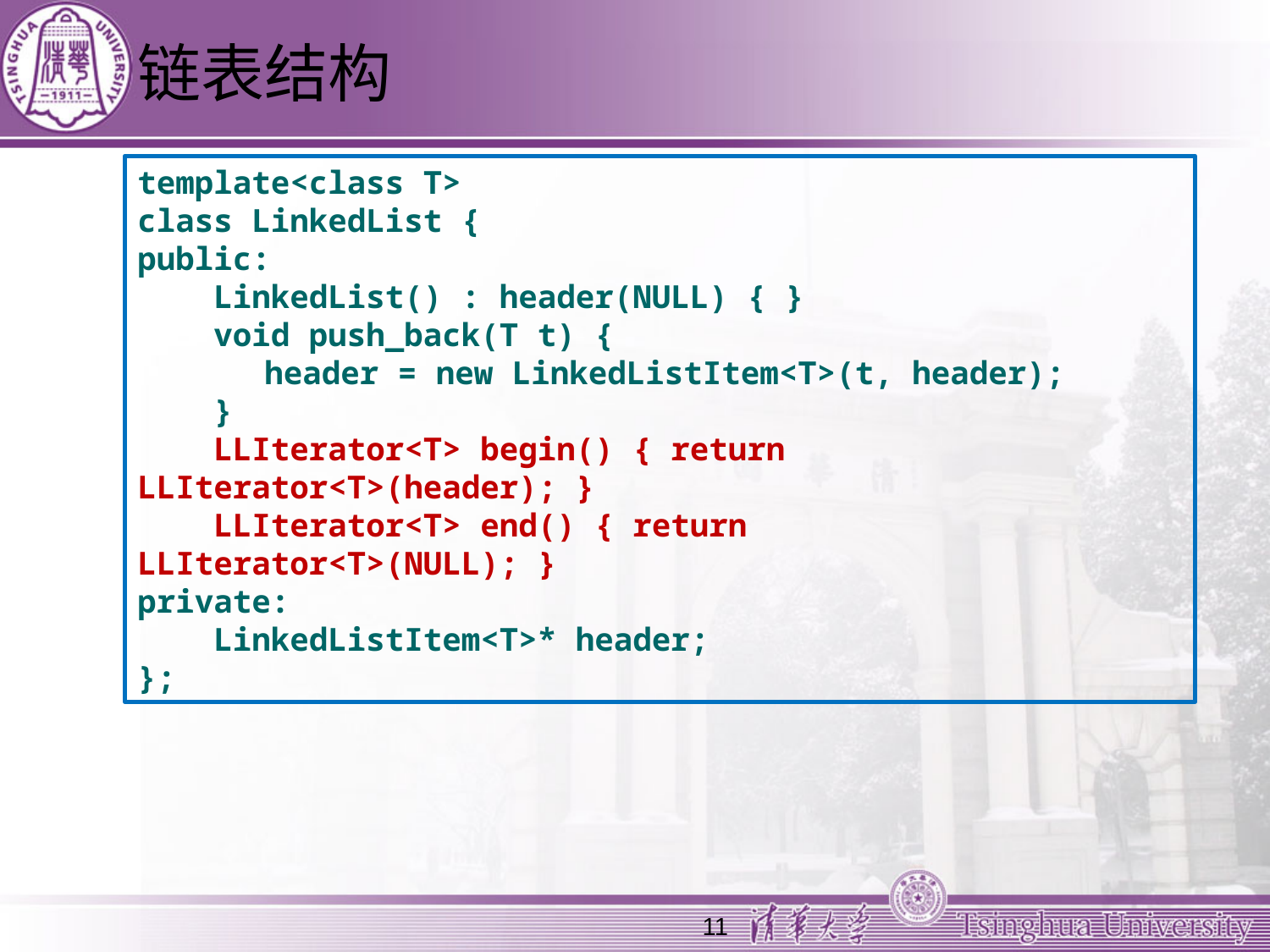

# 链表结构
template<class T>
class LinkedList {
public:
    LinkedList() : header(NULL) { }
    void push_back(T t) {
	header = new LinkedListItem<T>(t, header);
    }
    LLIterator<T> begin() { return LLIterator<T>(header); }
    LLIterator<T> end() { return LLIterator<T>(NULL); }
private:
    LinkedListItem<T>* header;
};
11